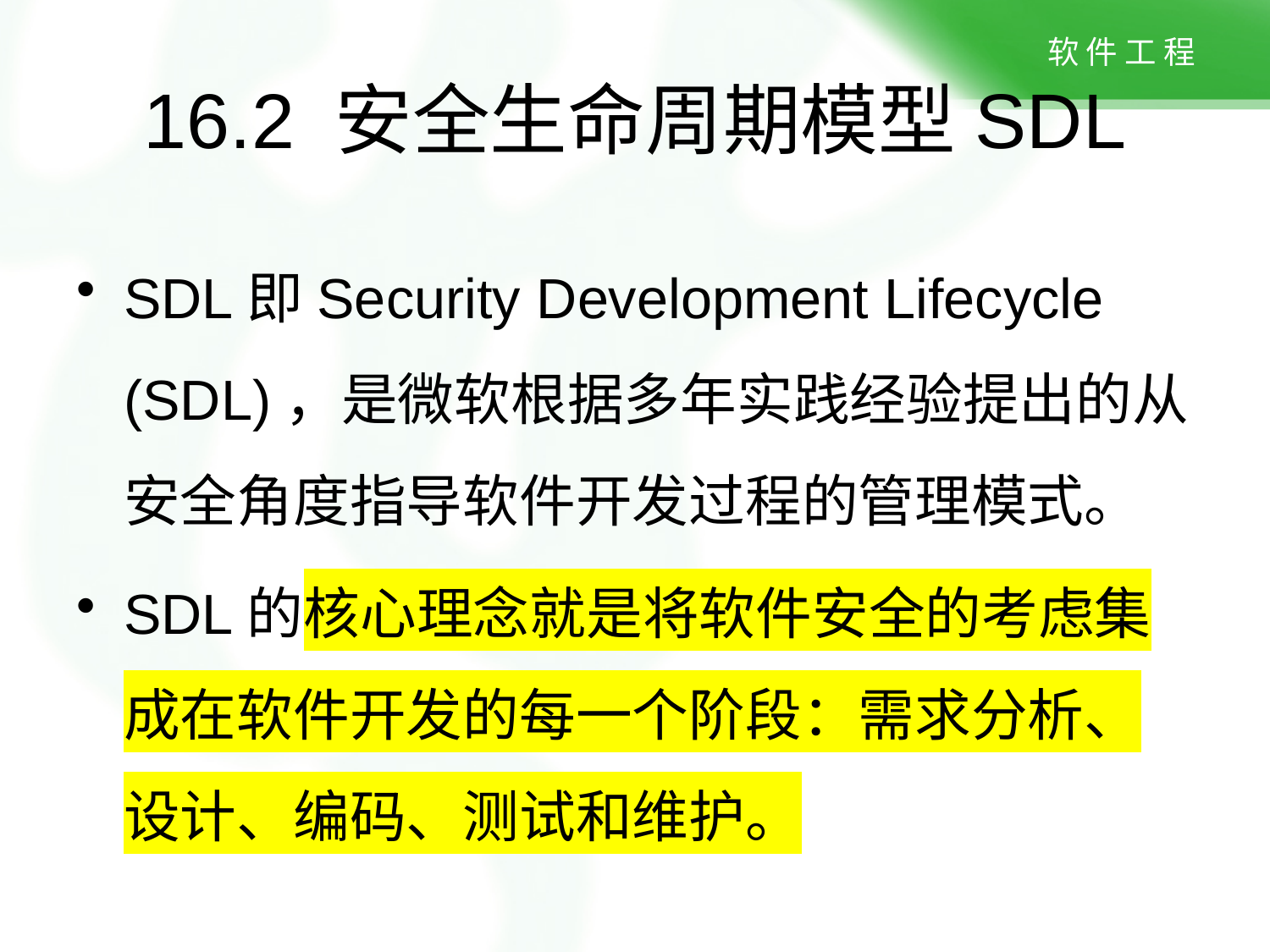

# 16.2 安全生命周期模型SDL
SDL即Security Development Lifecycle (SDL)，是微软根据多年实践经验提出的从安全角度指导软件开发过程的管理模式。
SDL的核心理念就是将软件安全的考虑集成在软件开发的每一个阶段：需求分析、设计、编码、测试和维护。